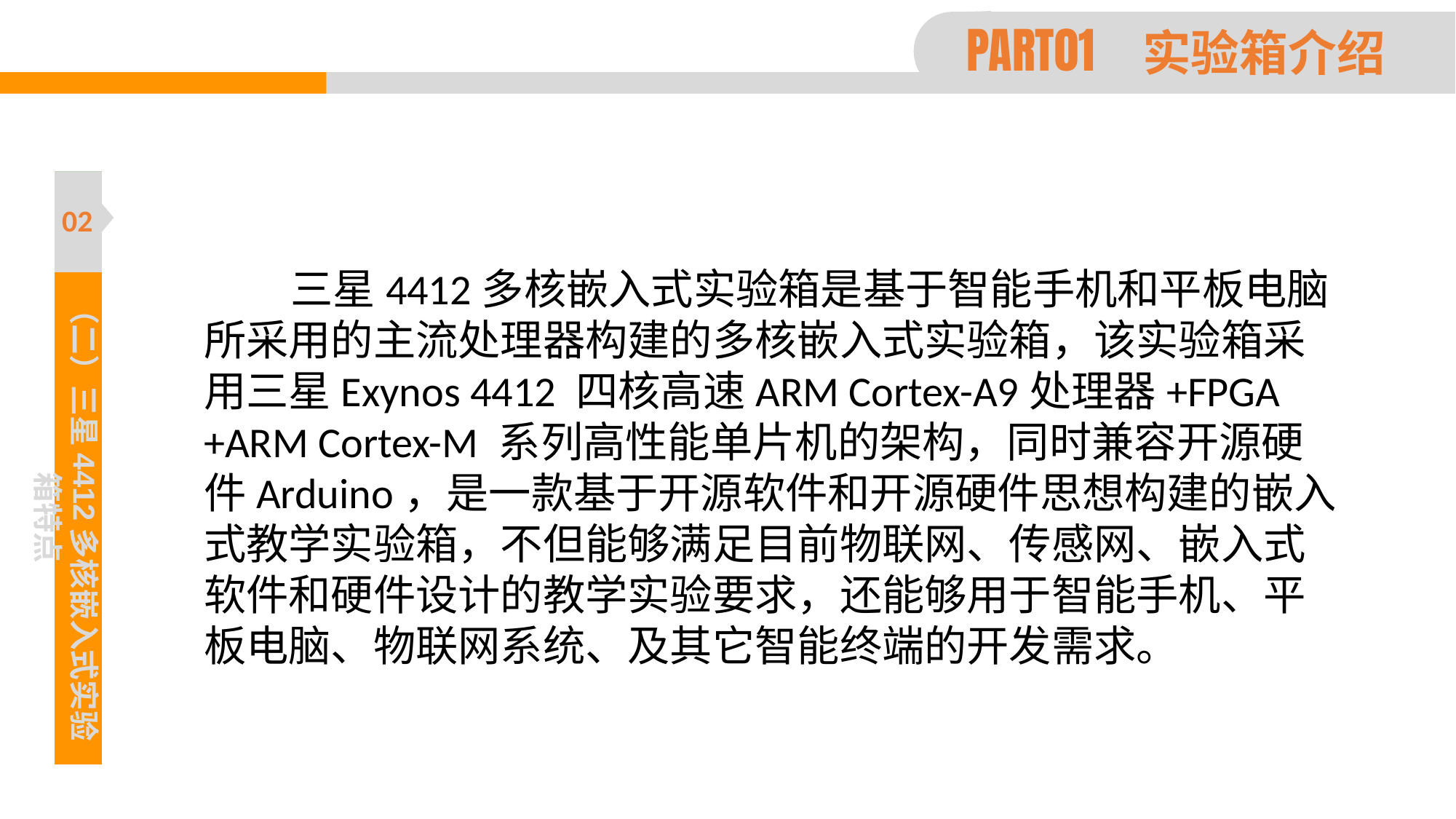

PART01   实验箱介绍
02
（二）三星4412多核嵌入式实验箱特点
   三星4412多核嵌入式实验箱是基于智能手机和平板电脑所采用的主流处理器构建的多核嵌入式实验箱，该实验箱采用三星Exynos 4412 四核高速ARM Cortex-A9处理器+FPGA +ARM Cortex-M 系列高性能单片机的架构，同时兼容开源硬件Arduino，是一款基于开源软件和开源硬件思想构建的嵌入式教学实验箱，不但能够满足目前物联网、传感网、嵌入式软件和硬件设计的教学实验要求，还能够用于智能手机、平板电脑、物联网系统、及其它智能终端的开发需求。